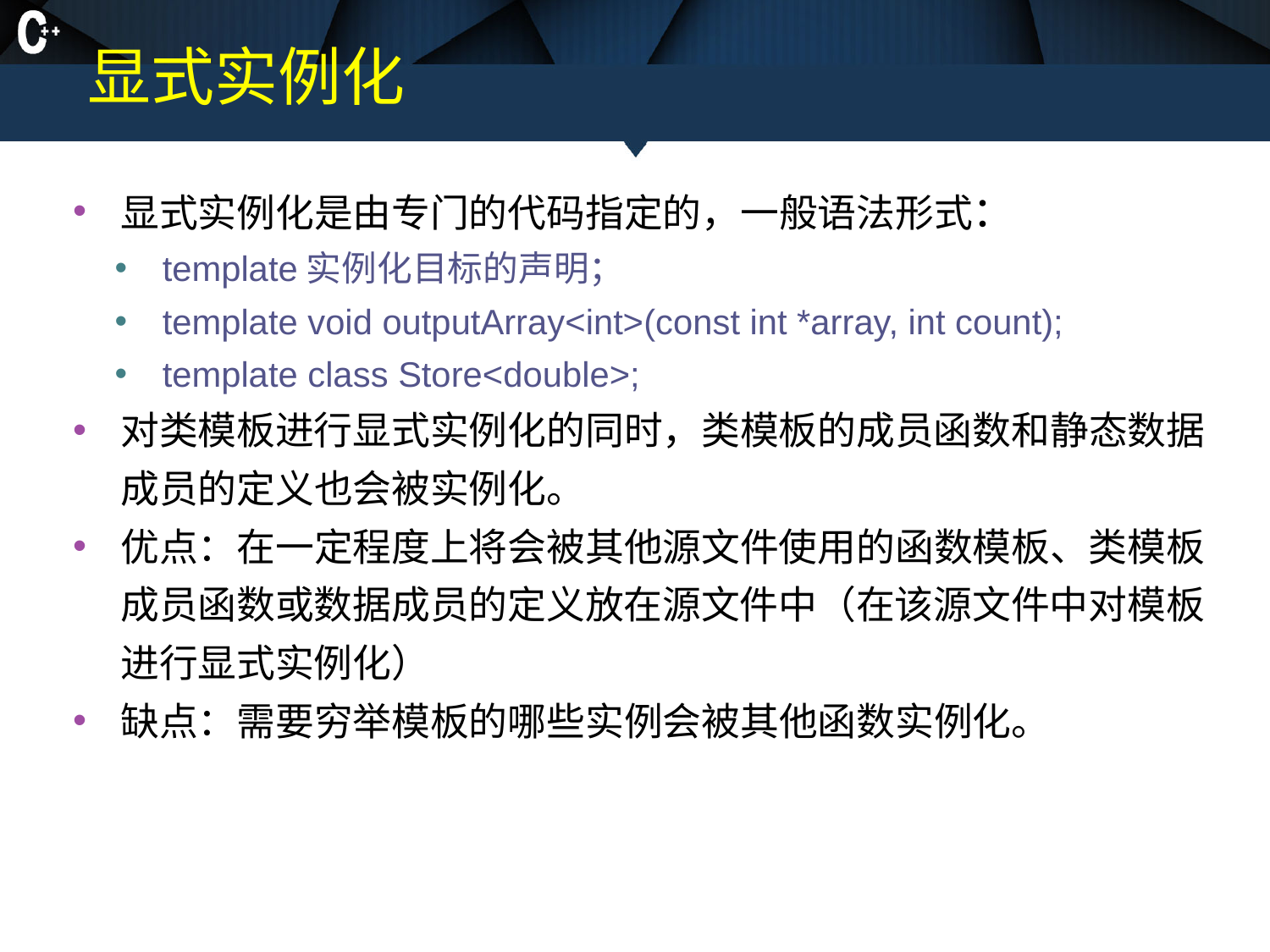

# 显式实例化
显式实例化是由专门的代码指定的，一般语法形式：
template实例化目标的声明；
template void outputArray<int>(const int *array, int count);
template class Store<double>;
对类模板进行显式实例化的同时，类模板的成员函数和静态数据成员的定义也会被实例化。
优点：在一定程度上将会被其他源文件使用的函数模板、类模板成员函数或数据成员的定义放在源文件中（在该源文件中对模板进行显式实例化）
缺点：需要穷举模板的哪些实例会被其他函数实例化。